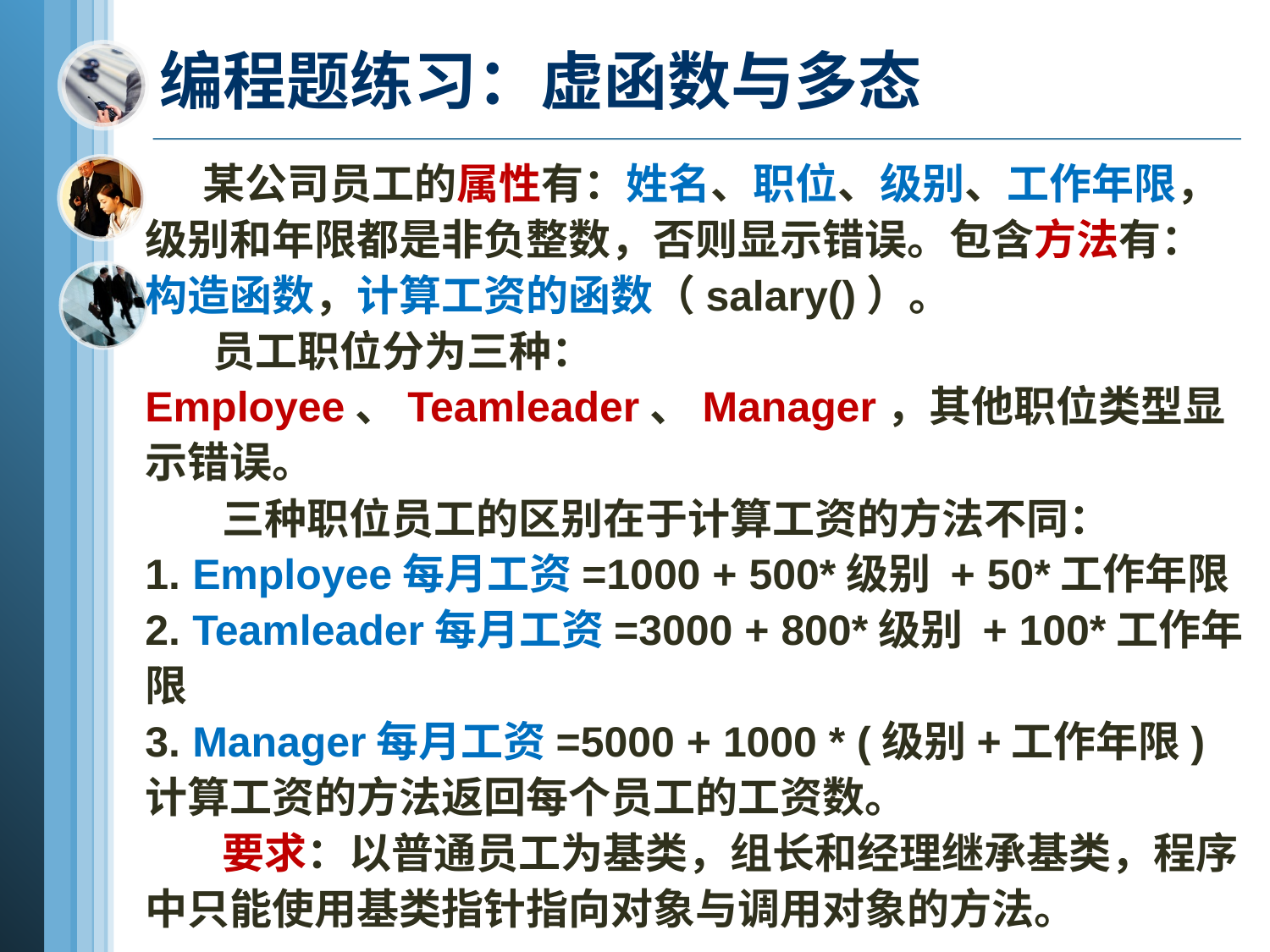

# 编程题练习：虚函数与多态
     某公司员工的属性有：姓名、职位、级别、工作年限，级别和年限都是非负整数，否则显示错误。包含方法有：构造函数，计算工资的函数（salary()）。
      员工职位分为三种：Employee、Teamleader、Manager，其他职位类型显示错误。
       三种职位员工的区别在于计算工资的方法不同：
1. Employee每月工资=1000 + 500*级别 + 50*工作年限
2. Teamleader每月工资=3000 + 800*级别 + 100*工作年限
3. Manager每月工资=5000 + 1000 * (级别+工作年限)
计算工资的方法返回每个员工的工资数。
       要求：以普通员工为基类，组长和经理继承基类，程序中只能使用基类指针指向对象与调用对象的方法。